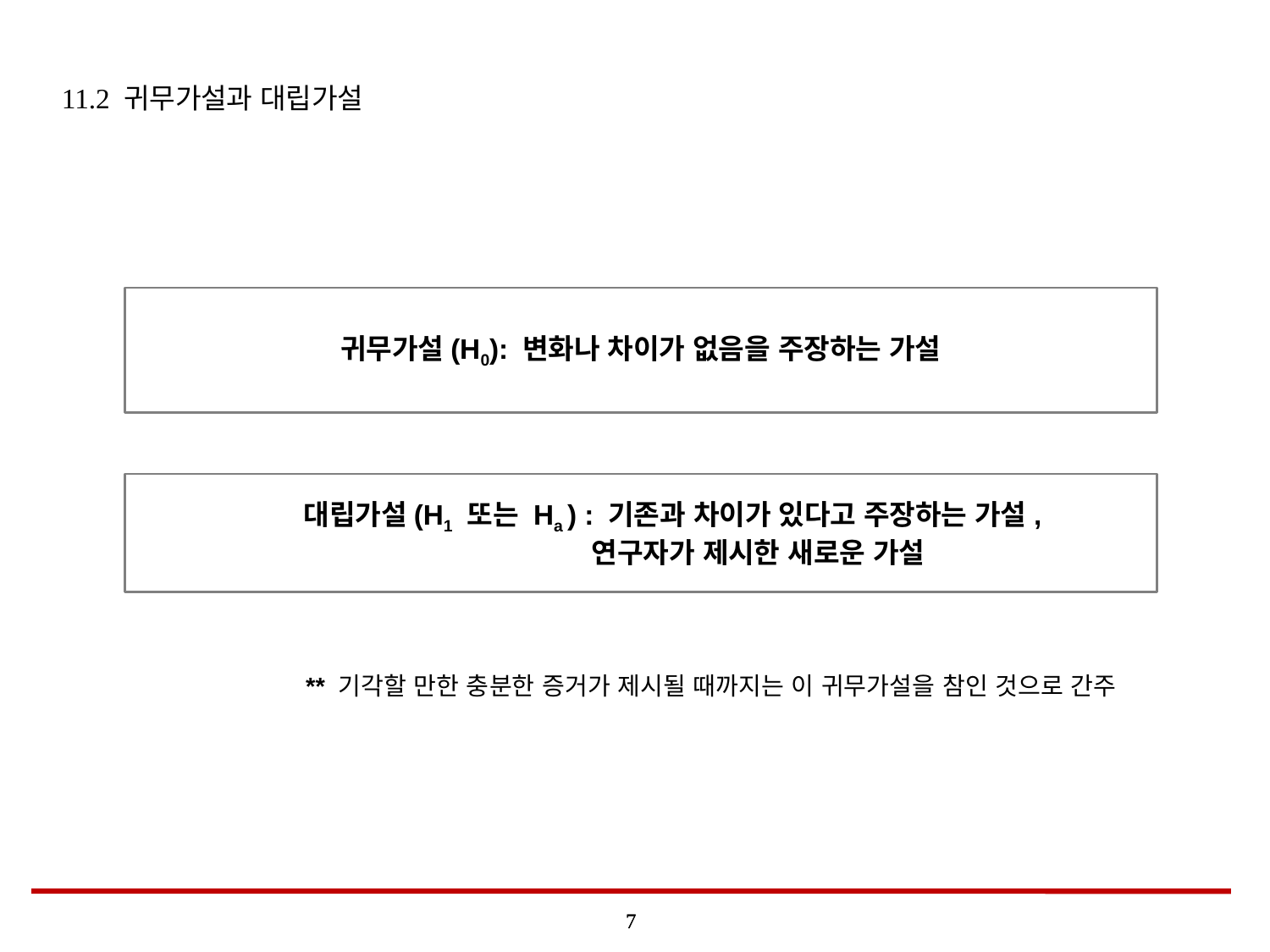

# 11.2 귀무가설과 대립가설
귀무가설(H0): 변화나 차이가 없음을 주장하는 가설
대립가설(H1 또는 Ha ) : 기존과 차이가 있다고 주장하는 가설,
                     연구자가 제시한 새로운 가설
** 기각할 만한 충분한 증거가 제시될 때까지는 이 귀무가설을 참인 것으로 간주